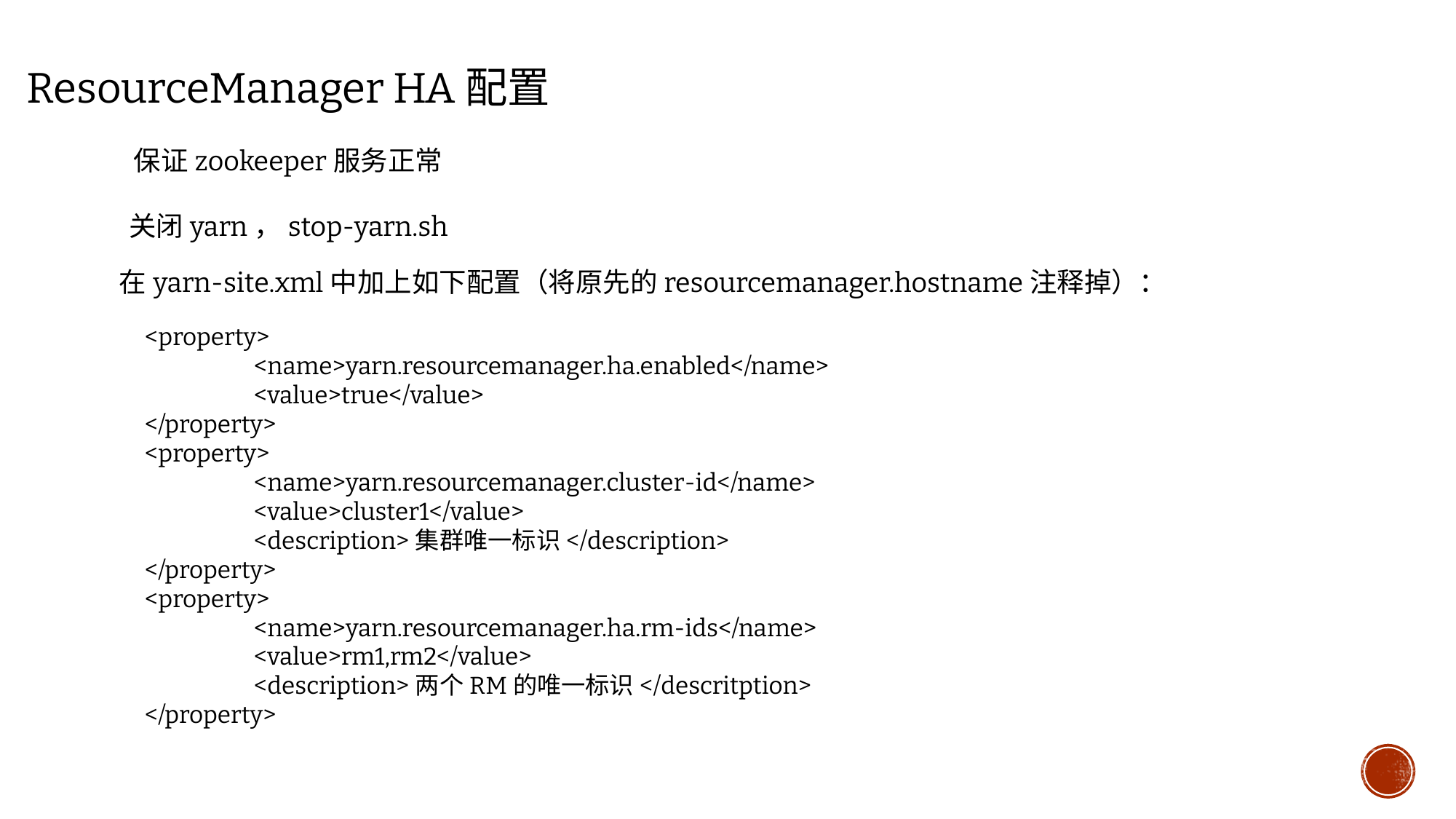

ResourceManager HA配置
保证zookeeper服务正常
关闭yarn，stop-yarn.sh
在yarn-site.xml中加上如下配置（将原先的resourcemanager.hostname注释掉）：
<property>
	<name>yarn.resourcemanager.ha.enabled</name>
	<value>true</value>
</property>
<property>
	<name>yarn.resourcemanager.cluster-id</name>
	<value>cluster1</value>
	<description>集群唯一标识</description>
</property>
<property>
	<name>yarn.resourcemanager.ha.rm-ids</name>
	<value>rm1,rm2</value>
	<description>两个RM的唯一标识</descritption>
</property>